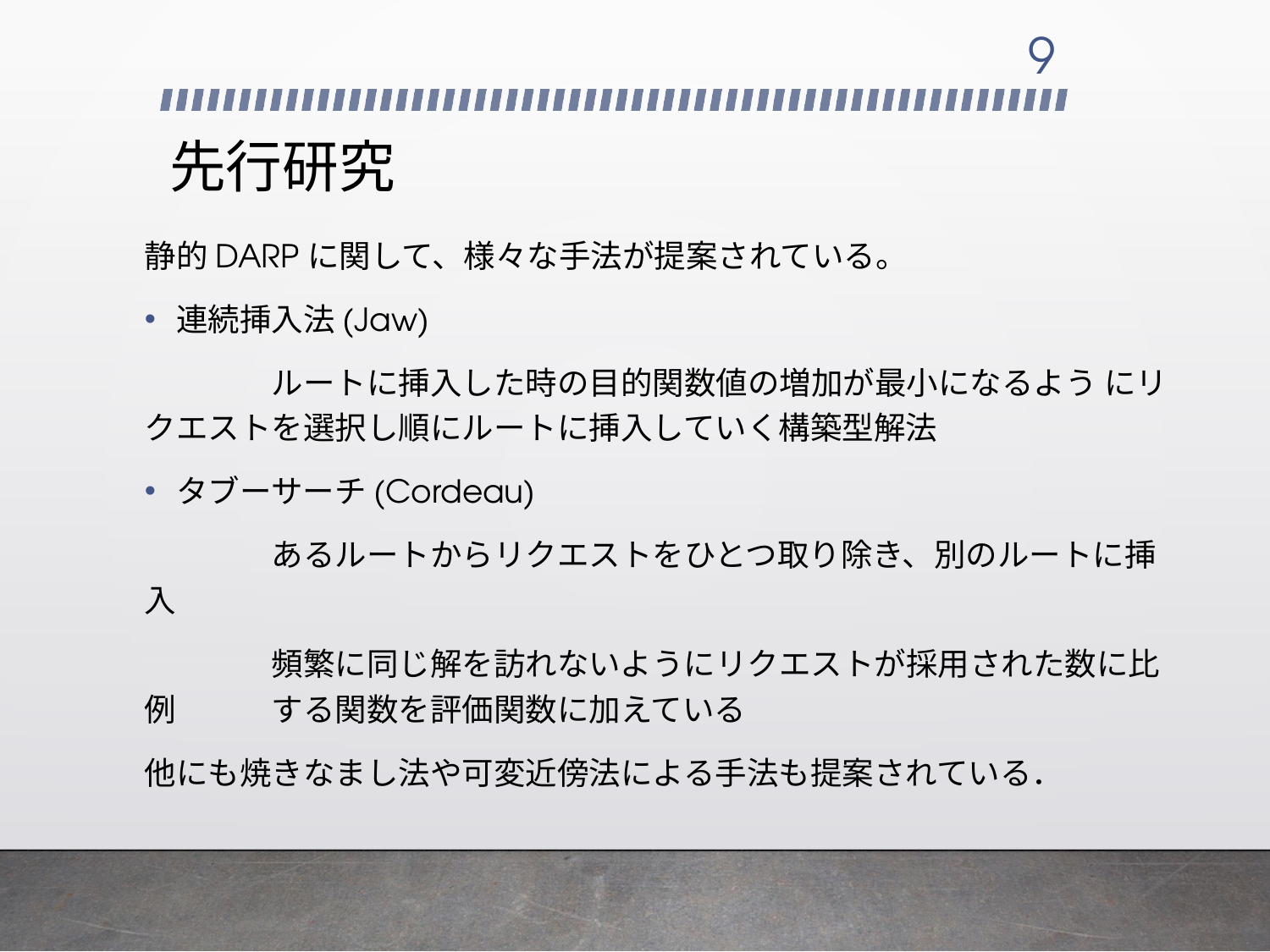

9
# 先行研究
静的DARPに関して、様々な手法が提案されている。
連続挿入法(Jaw)
	ルートに挿入した時の目的関数値の増加が最小になるよう にリクエストを選択し順にルートに挿入していく構築型解法
タブーサーチ(Cordeau)
	あるルートからリクエストをひとつ取り除き、別のルートに挿入
	頻繁に同じ解を訪れないようにリクエストが採用された数に比例	する関数を評価関数に加えている
他にも焼きなまし法や可変近傍法による手法も提案されている．